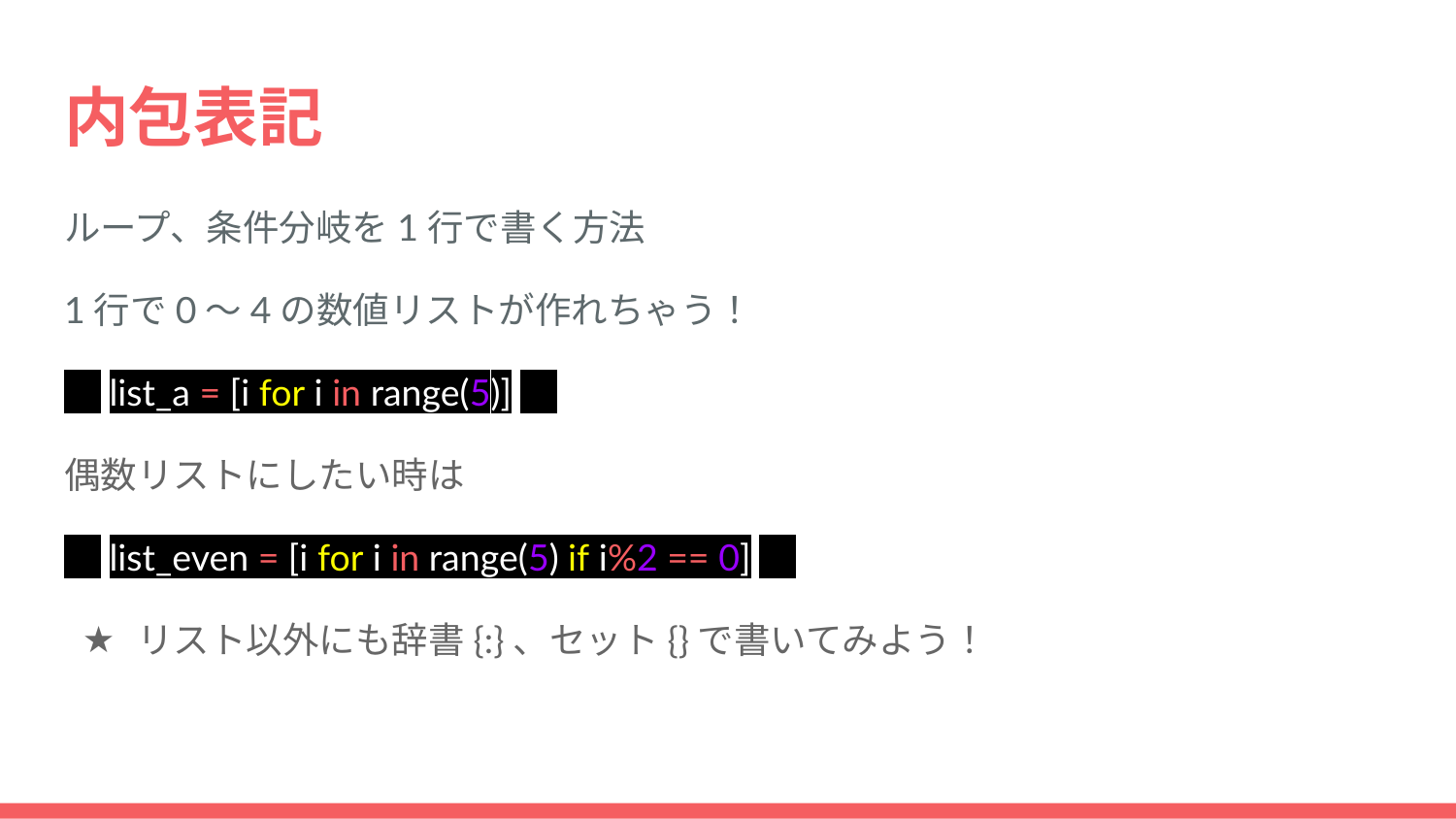

# 内包表記
ループ、条件分岐を1行で書く方法
1行で0～4の数値リストが作れちゃう！
　list_a = [i for i in range(5)]
偶数リストにしたい時は
　list_even = [i for i in range(5) if i%2 == 0]
リスト以外にも辞書{:}、セット{}で書いてみよう！